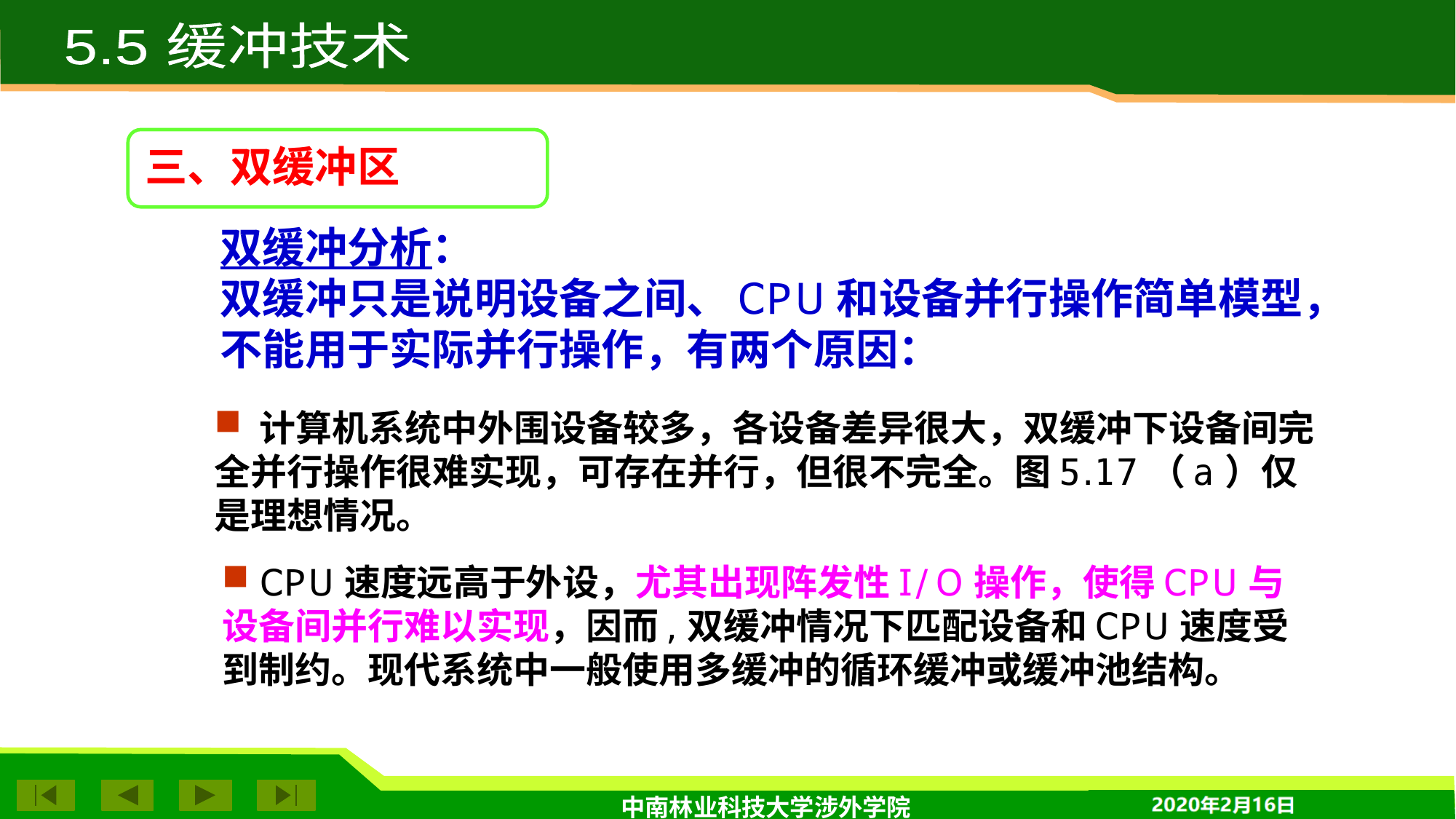

5.5 缓冲技术

三、双缓冲区
双缓冲分析：
双缓冲只是说明设备之间、CPU和设备并行操作简单模型，不能用于实际并行操作，有两个原因：
 计算机系统中外围设备较多，各设备差异很大，双缓冲下设备间完全并行操作很难实现，可存在并行，但很不完全。图5.17（a）仅是理想情况。

 CPU速度远高于外设，尤其出现阵发性I/O操作，使得CPU与设备间并行难以实现，因而,双缓冲情况下匹配设备和CPU速度受到制约。现代系统中一般使用多缓冲的循环缓冲或缓冲池结构。